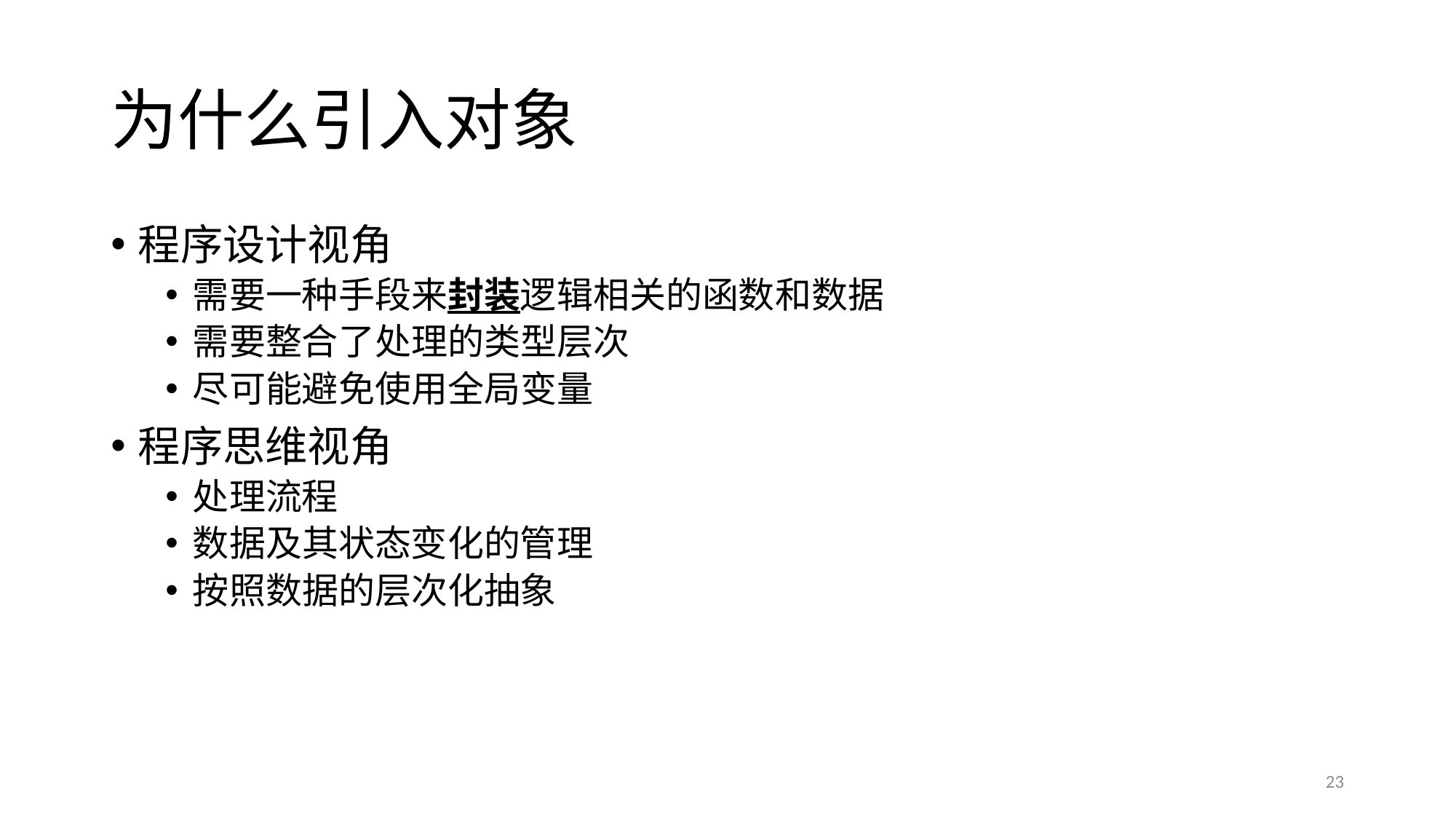

# 为什么引入对象
程序设计视角
需要一种手段来封装逻辑相关的函数和数据
需要整合了处理的类型层次
尽可能避免使用全局变量
程序思维视角
处理流程
数据及其状态变化的管理
按照数据的层次化抽象
23